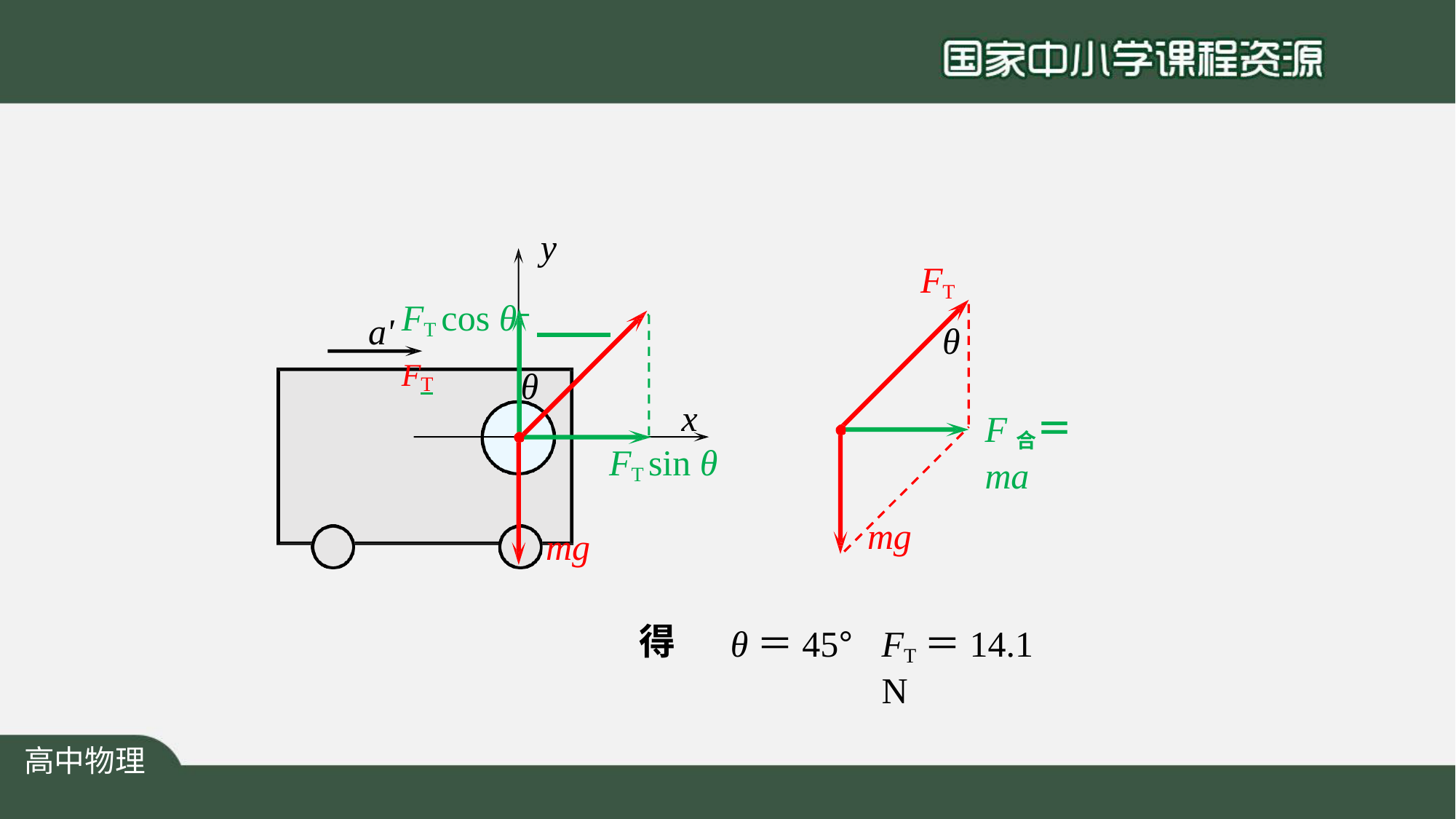

y
FT
θ

FT cos θ	         FT

aʹ

θ

x  FT sin θ

F合＝ma

mg
mg

得
θ＝45°
FT＝14.1 N
高中物理